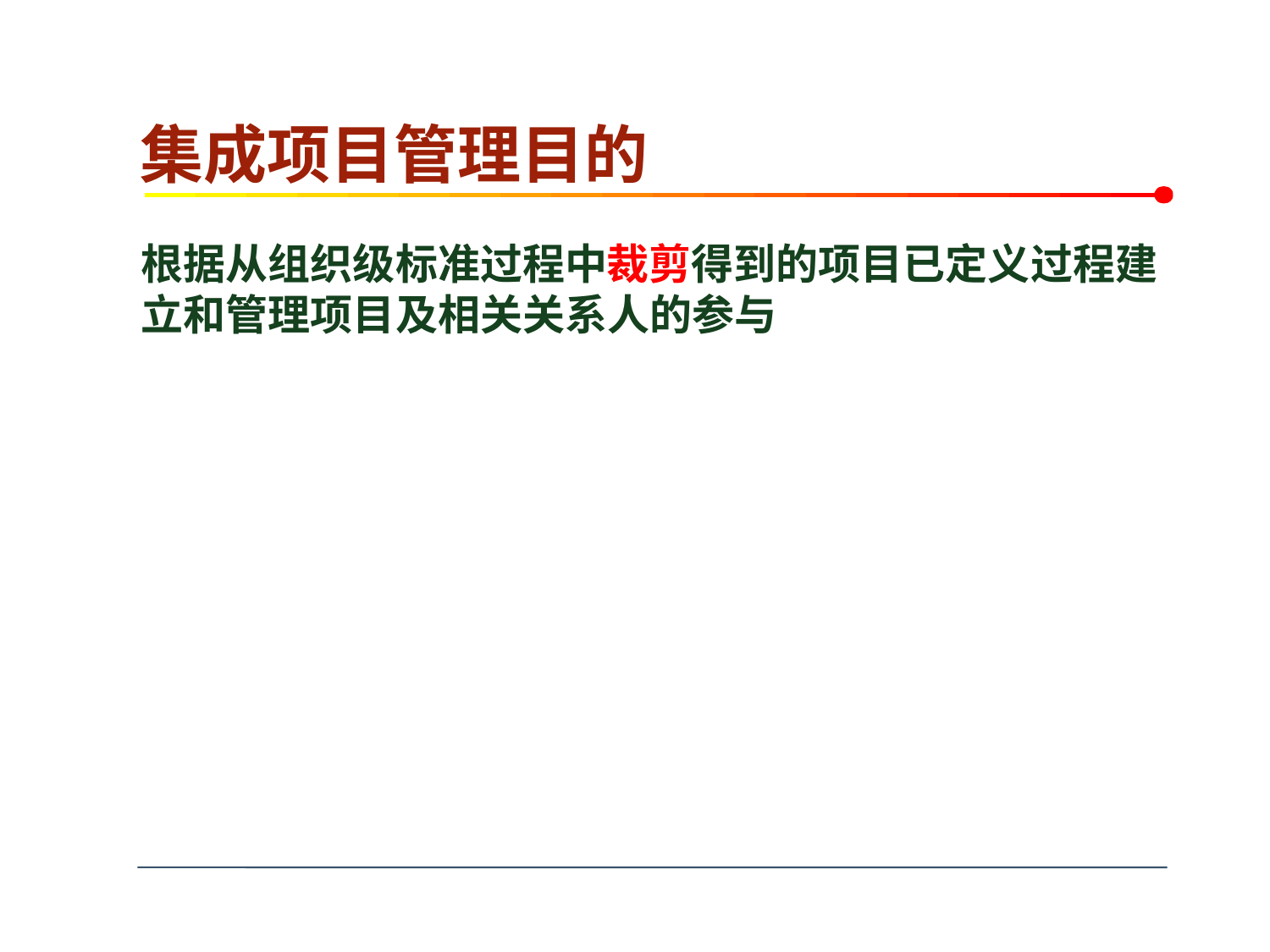

# 集成项目管理目的
根据从组织级标准过程中裁剪得到的项目已定义过程建立和管理项目及相关关系人的参与